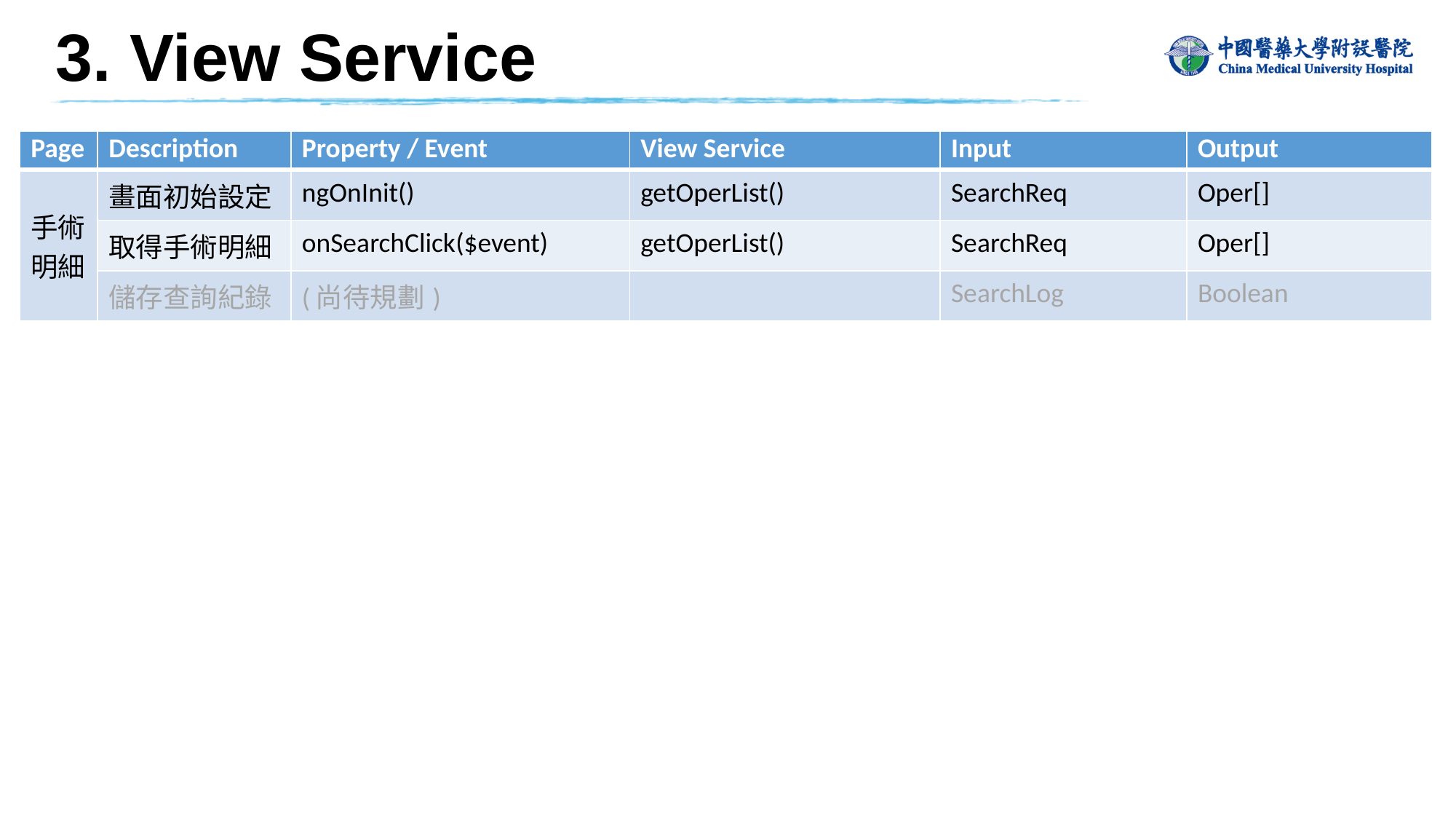

3. View Service
| Page | Description | Property / Event | View Service | Input | Output |
| --- | --- | --- | --- | --- | --- |
| 手術明細 | 畫面初始設定 | ngOnInit() | getOperList() | SearchReq | Oper[] |
|  | 取得手術明細 | onSearchClick($event) | getOperList() | SearchReq | Oper[] |
|  | 儲存查詢紀錄 | (尚待規劃) |  | SearchLog | Boolean |